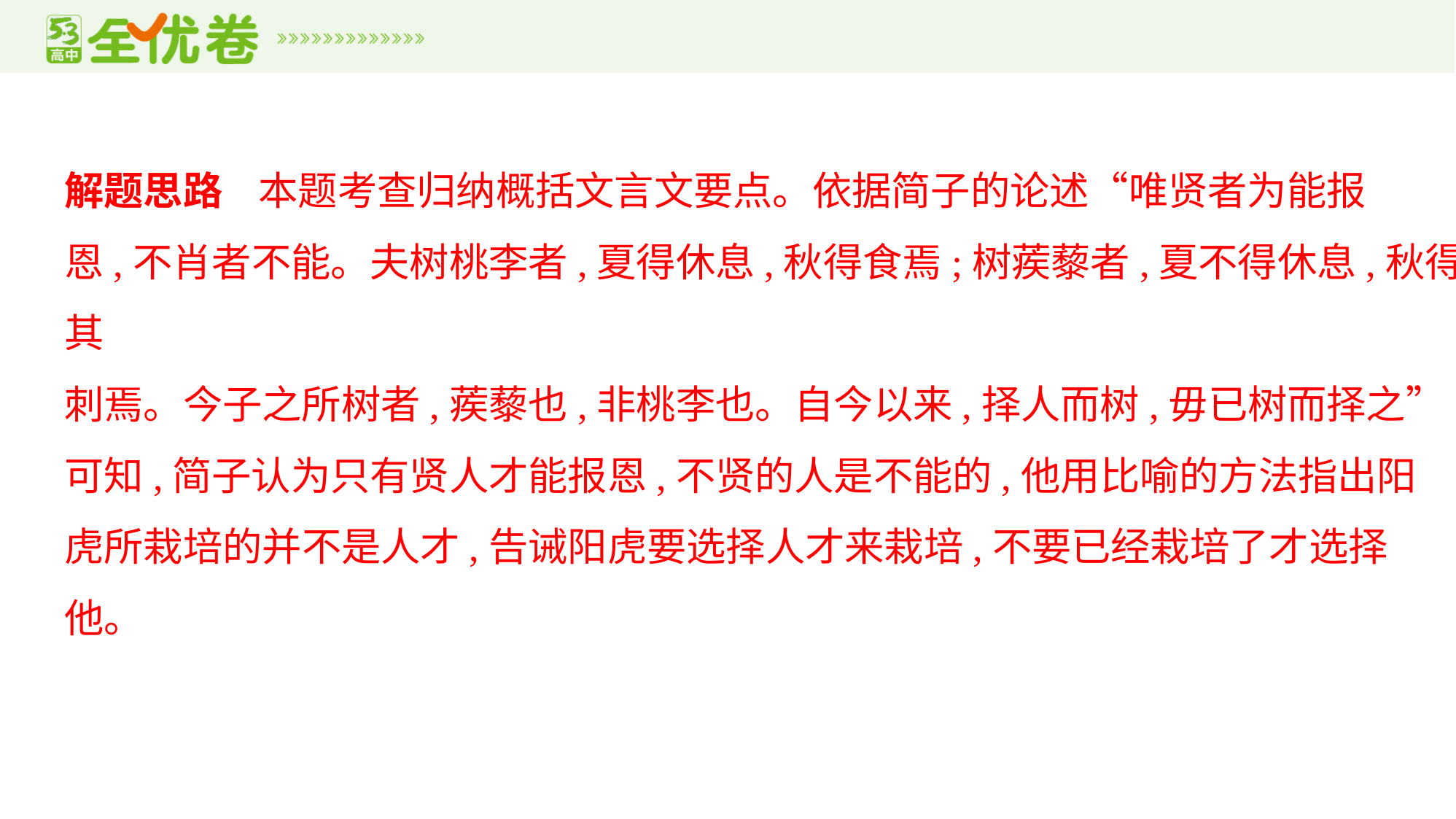

解题思路    本题考查归纳概括文言文要点。依据简子的论述“唯贤者为能报
恩,不肖者不能。夫树桃李者,夏得休息,秋得食焉;树蒺藜者,夏不得休息,秋得其
刺焉。今子之所树者,蒺藜也,非桃李也。自今以来,择人而树,毋已树而择之”
可知,简子认为只有贤人才能报恩,不贤的人是不能的,他用比喻的方法指出阳
虎所栽培的并不是人才,告诫阳虎要选择人才来栽培,不要已经栽培了才选择
他。